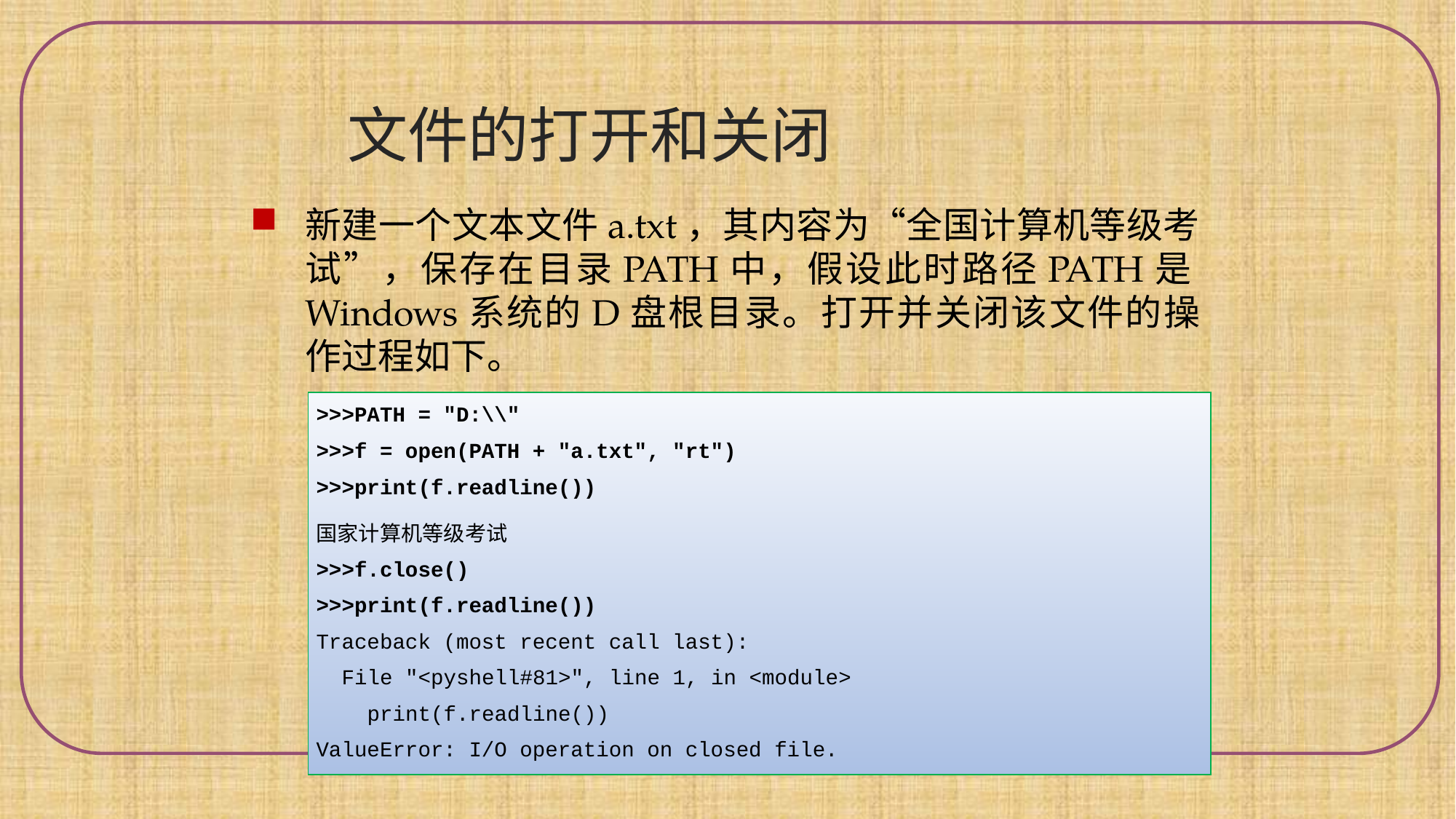

文件的打开和关闭

新建一个文本文件a.txt，其内容为“全国计算机等级考试”，保存在目录PATH中，假设此时路径PATH是Windows系统的D盘根目录。打开并关闭该文件的操作过程如下。

| >>>PATH = "D:\\" >>>f = open(PATH + "a.txt", "rt") >>>print(f.readline()) 国家计算机等级考试 >>>f.close() >>>print(f.readline()) Traceback (most recent call last): File "<pyshell#81>", line 1, in <module> print(f.readline()) ValueError: I/O operation on closed file. |
| --- |